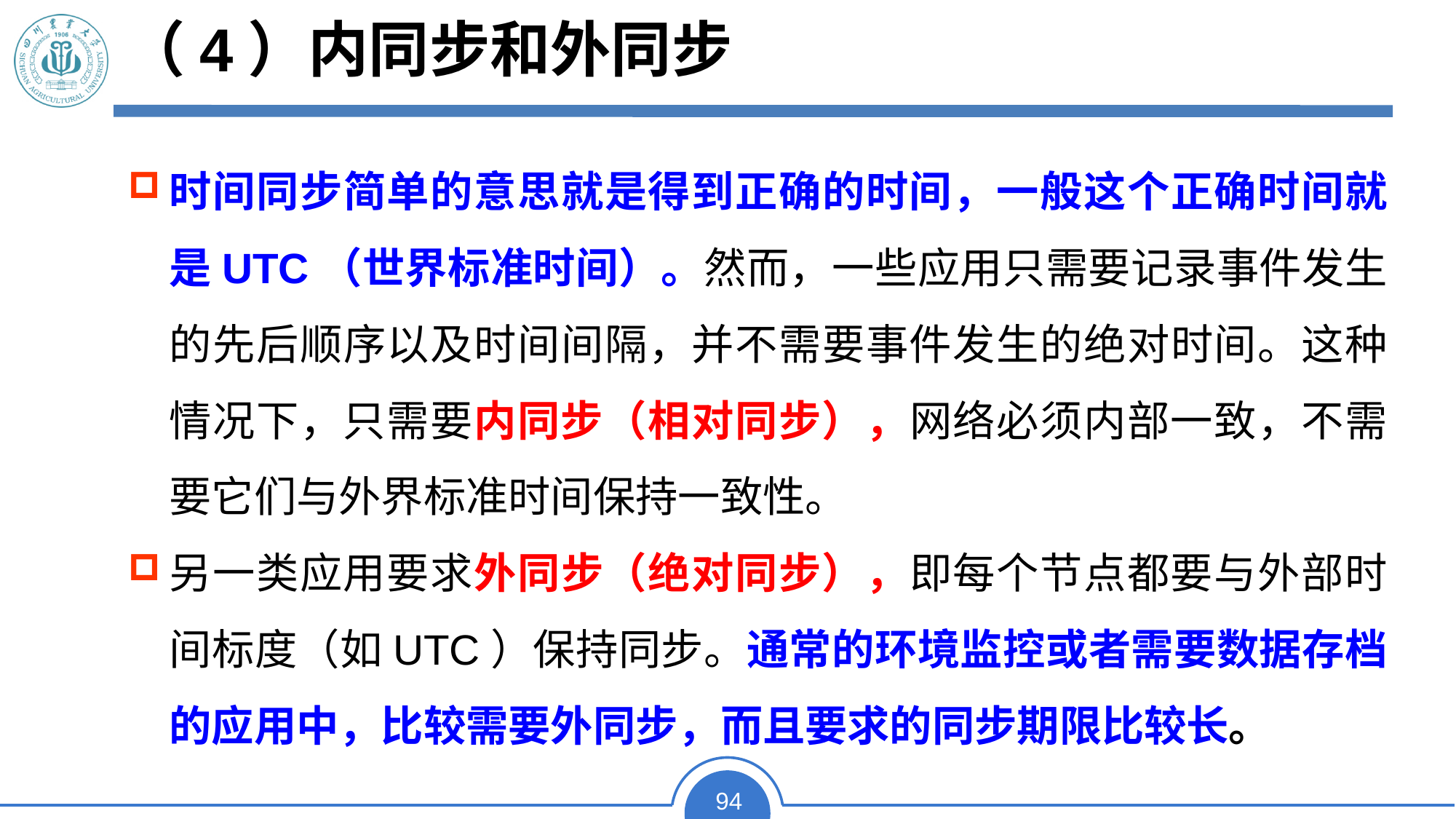

# （4）内同步和外同步
时间同步简单的意思就是得到正确的时间，一般这个正确时间就是UTC（世界标准时间）。然而，一些应用只需要记录事件发生的先后顺序以及时间间隔，并不需要事件发生的绝对时间。这种情况下，只需要内同步（相对同步），网络必须内部一致，不需要它们与外界标准时间保持一致性。
另一类应用要求外同步（绝对同步），即每个节点都要与外部时间标度（如UTC）保持同步。通常的环境监控或者需要数据存档的应用中，比较需要外同步，而且要求的同步期限比较长。